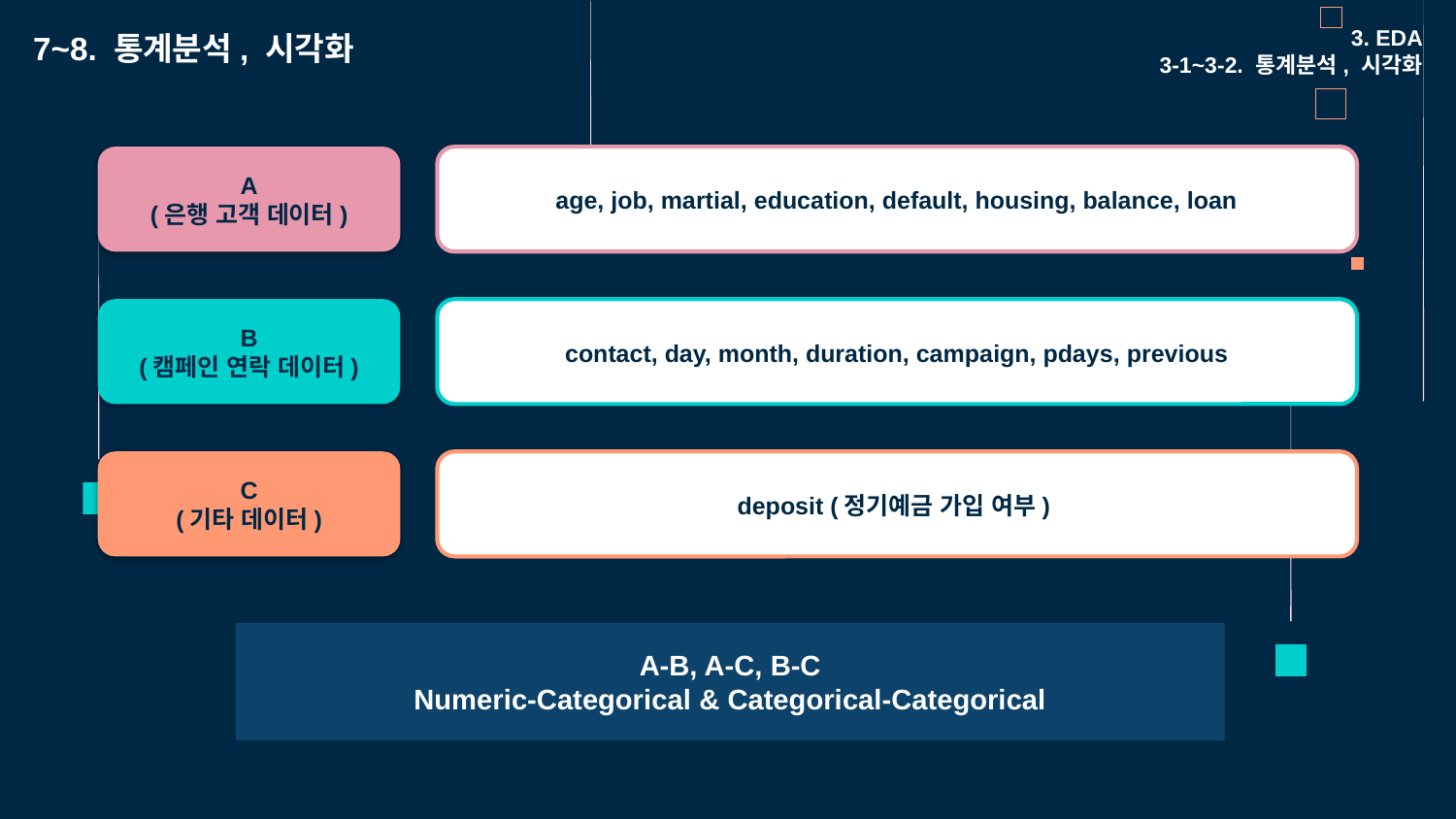

3. EDA
3-1~3-2. 통계분석, 시각화
7~8. 통계분석, 시각화
age, job, martial, education, default, housing, balance, loan
A
(은행 고객 데이터)
contact, day, month, duration, campaign, pdays, previous
B
(캠페인 연락 데이터)
deposit (정기예금 가입 여부)
C
(기타 데이터)
A-B, A-C, B-C
Numeric-Categorical & Categorical-Categorical